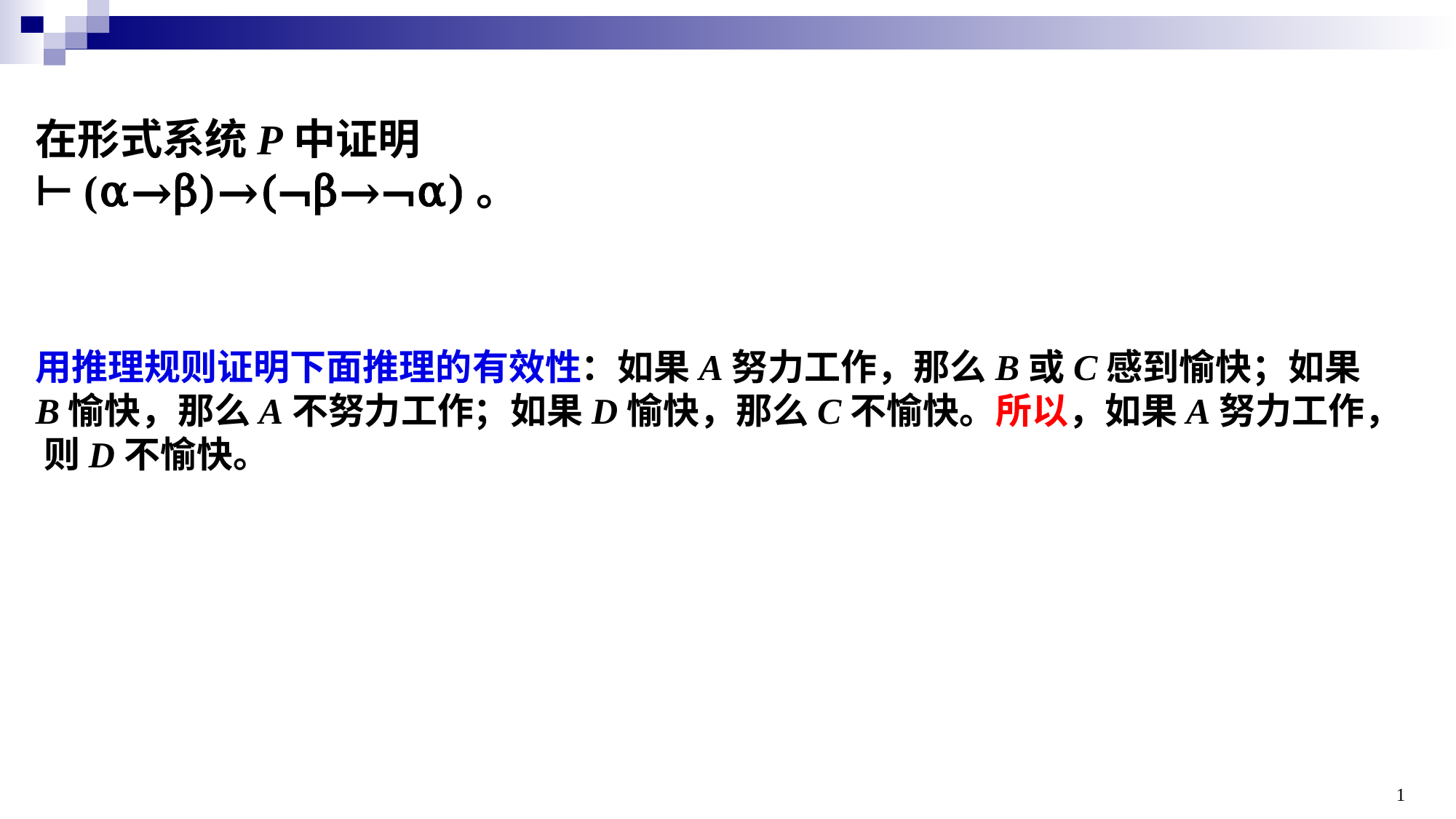

在形式系统P中证明⊢(α→β)→(¬β→¬α)。
用推理规则证明下面推理的有效性：如果A努力工作，那么B或C感到愉快；如果B愉快，那么A不努力工作；如果D愉快，那么C不愉快。所以，如果A努力工作， 则D不愉快。
1